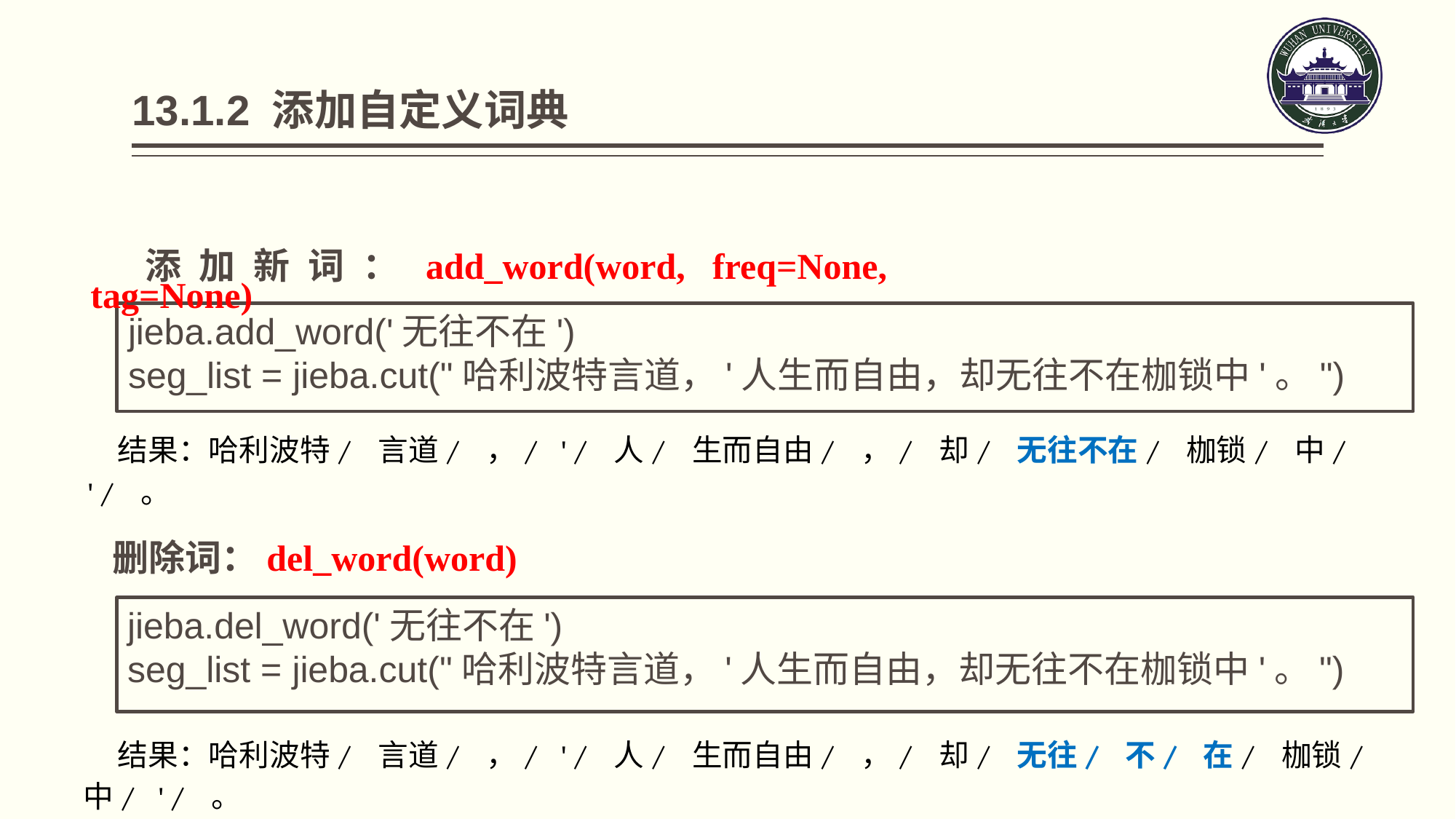

# 13.1.2 添加自定义词典
添加新词：add_word(word, freq=None, tag=None)
jieba.add_word('无往不在')
seg_list = jieba.cut("哈利波特言道，'人生而自由，却无往不在枷锁中'。")

结果：哈利波特/ 言道/ ，/ '/ 人/ 生而自由/ ，/ 却/ 无往不在/ 枷锁/ 中/ '/ 。
删除词：del_word(word)
jieba.del_word('无往不在')
seg_list = jieba.cut("哈利波特言道，'人生而自由，却无往不在枷锁中'。")

结果：哈利波特/ 言道/ ，/ '/ 人/ 生而自由/ ，/ 却/ 无往/ 不/ 在/ 枷锁/ 中/ '/ 。